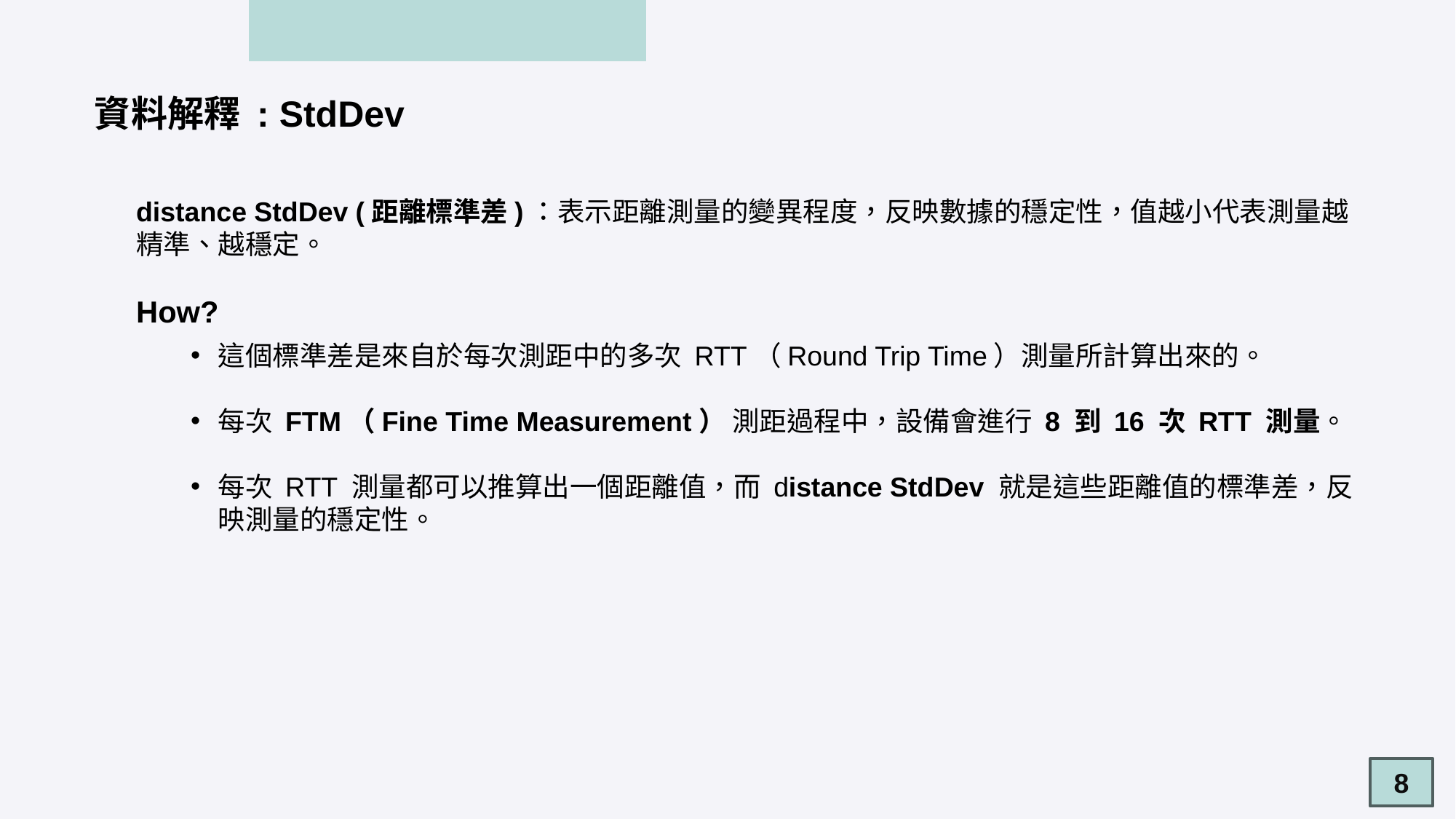

資料解釋 : StdDev
distance StdDev (距離標準差)：表示距離測量的變異程度，反映數據的穩定性，值越小代表測量越精準、越穩定。

How?

這個標準差是來自於每次測距中的多次 RTT（Round Trip Time）測量所計算出來的。

每次 FTM（Fine Time Measurement） 測距過程中，設備會進行 8 到 16 次 RTT 測量。

每次 RTT 測量都可以推算出一個距離值，而 distance StdDev 就是這些距離值的標準差，反映測量的穩定性。
8